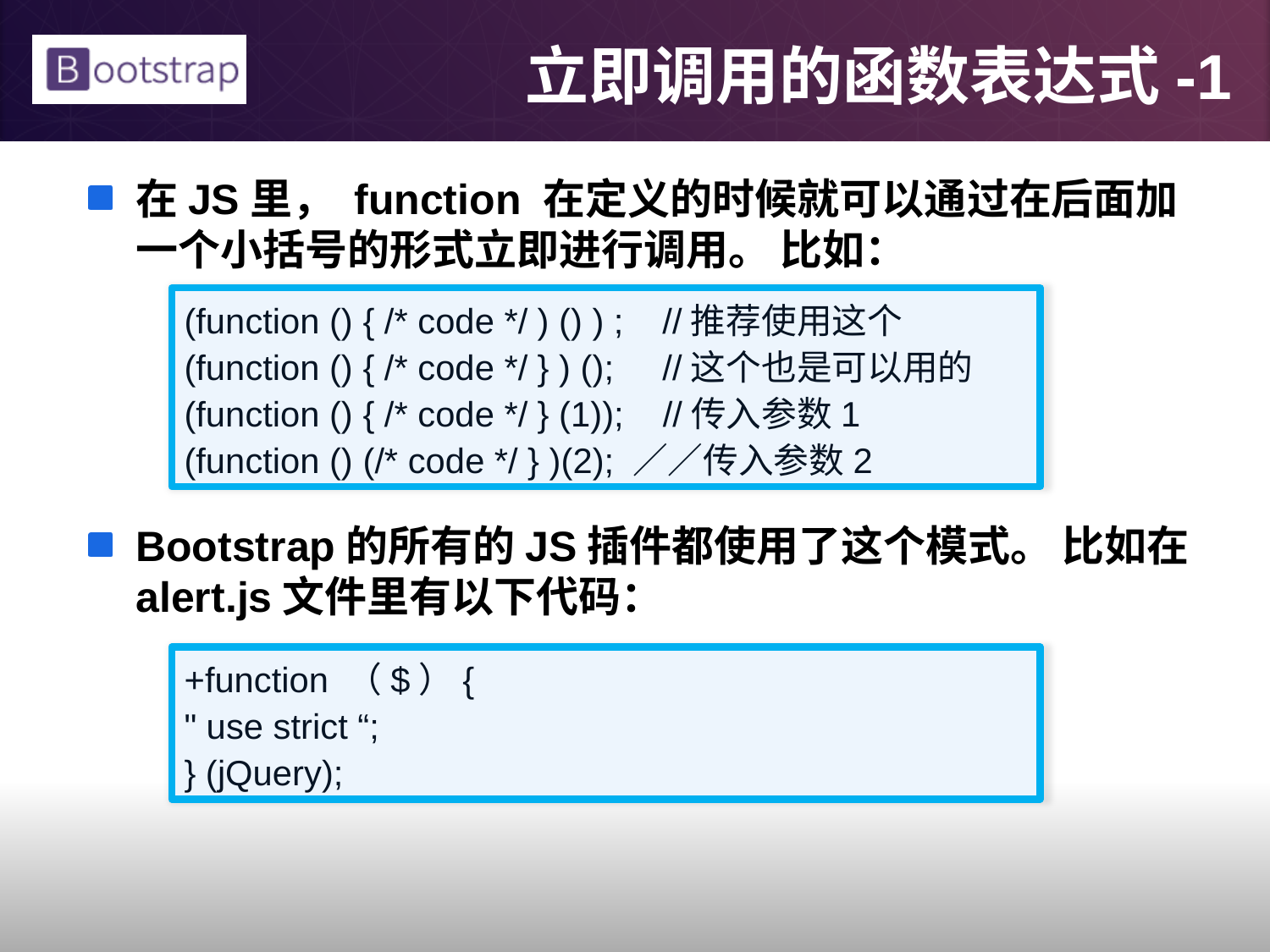

# 立即调用的函数表达式-1
在JS里， function 在定义的时候就可以通过在后面加一个小括号的形式立即进行调用。 比如：

Bootstrap的所有的JS插件都使用了这个模式。 比如在alert.js文件里有以下代码：
(function () { /* code */ ) () ) ;    //推荐使用这个
(function () { /* code */ } ) ();     //这个也是可以用的
(function () { /* code */ } (1));    //传入参数1
(function () (/* code */ } )(2); ／／传入参数2
+function （$）{
" use strict “;
} (jQuery);